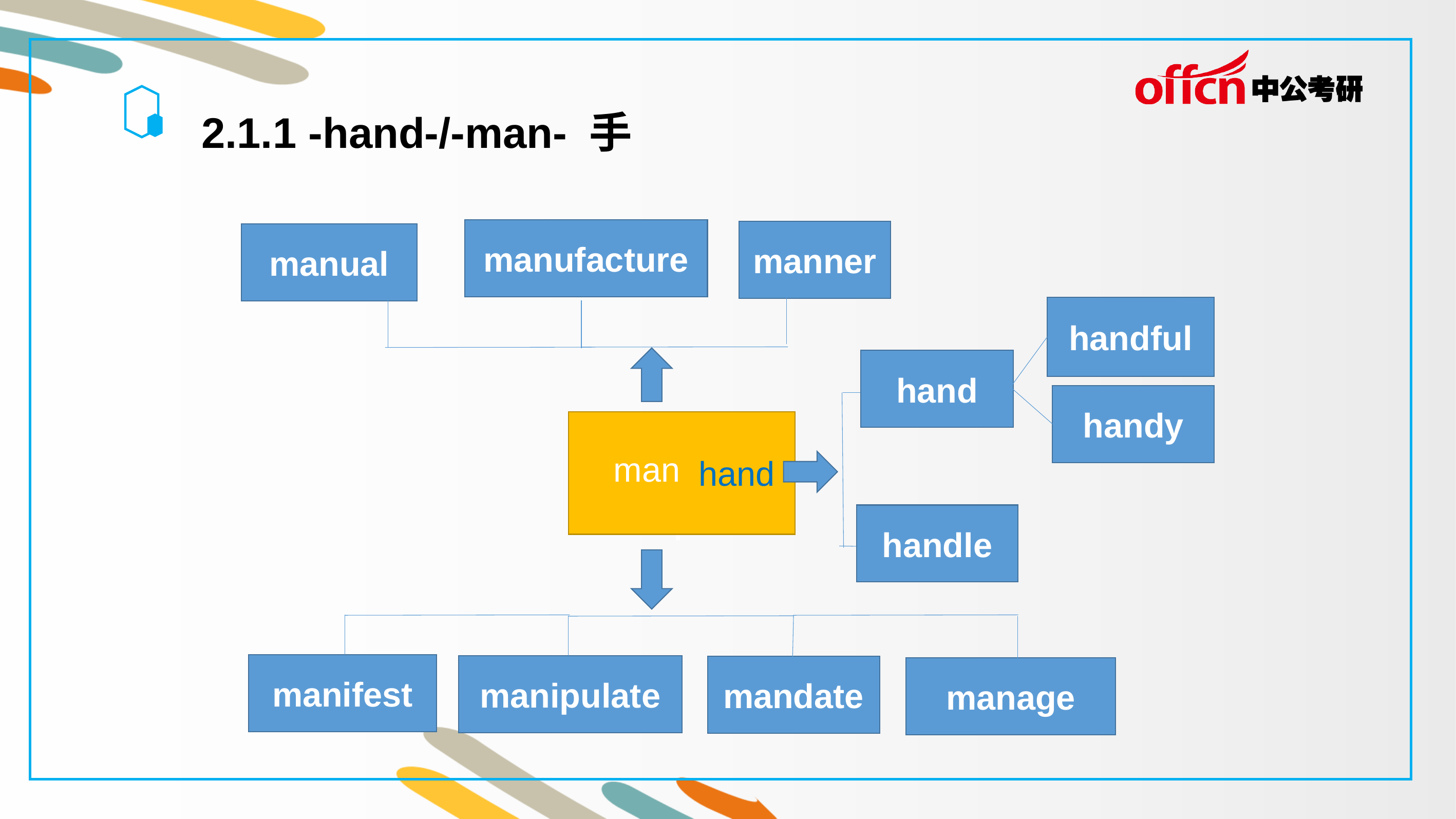

2.1.1 -hand-/-man- 手
manufacture
manner
manual
handful

hand
handy

man
hand
spic

spec
handle

manifest
manipulate
mandate
manage